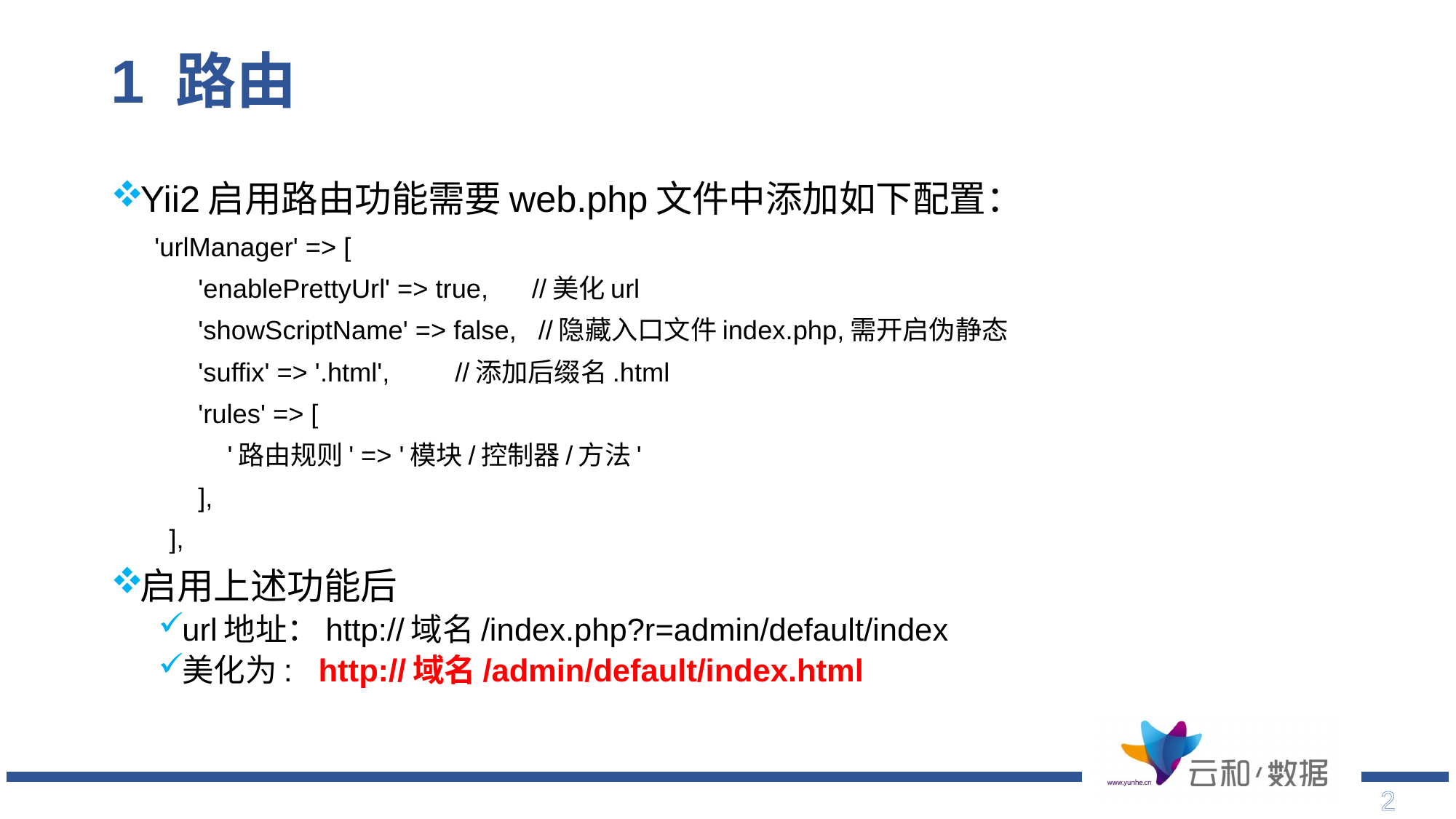

# 1 路由
Yii2启用路由功能需要web.php文件中添加如下配置：
      'urlManager' => [
            'enablePrettyUrl' => true,      //美化url
            'showScriptName' => false,   //隐藏入口文件index.php,需开启伪静态
            'suffix' => '.html',         //添加后缀名.html
            'rules' => [
                '路由规则' => '模块/控制器/方法'
            ],
        ],
启用上述功能后
url地址：http://域名/index.php?r=admin/default/index
美化为:   http://域名/admin/default/index.html